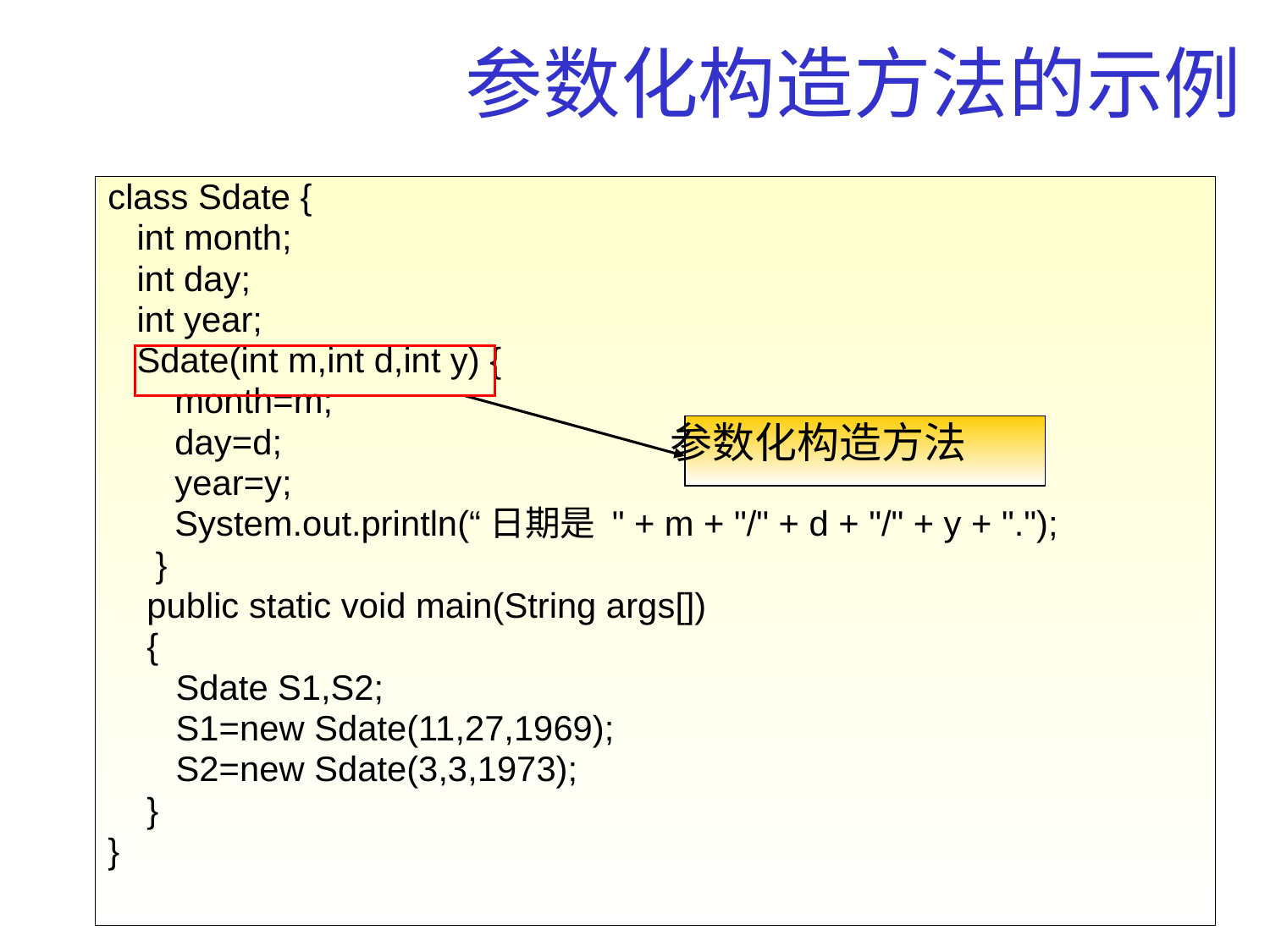

# 参数化构造方法的示例
class Sdate {
   int month;
   int day;
   int year;
   Sdate(int m,int d,int y) {
	  month=m;
	  day=d;
	  year=y;
	  System.out.println(“日期是 " + m + "/" + d + "/" + y + ".");
	}
    public static void main(String args[])
    {
       Sdate S1,S2;
       S1=new Sdate(11,27,1969);
       S2=new Sdate(3,3,1973);
    }
}

参数化构造方法
29